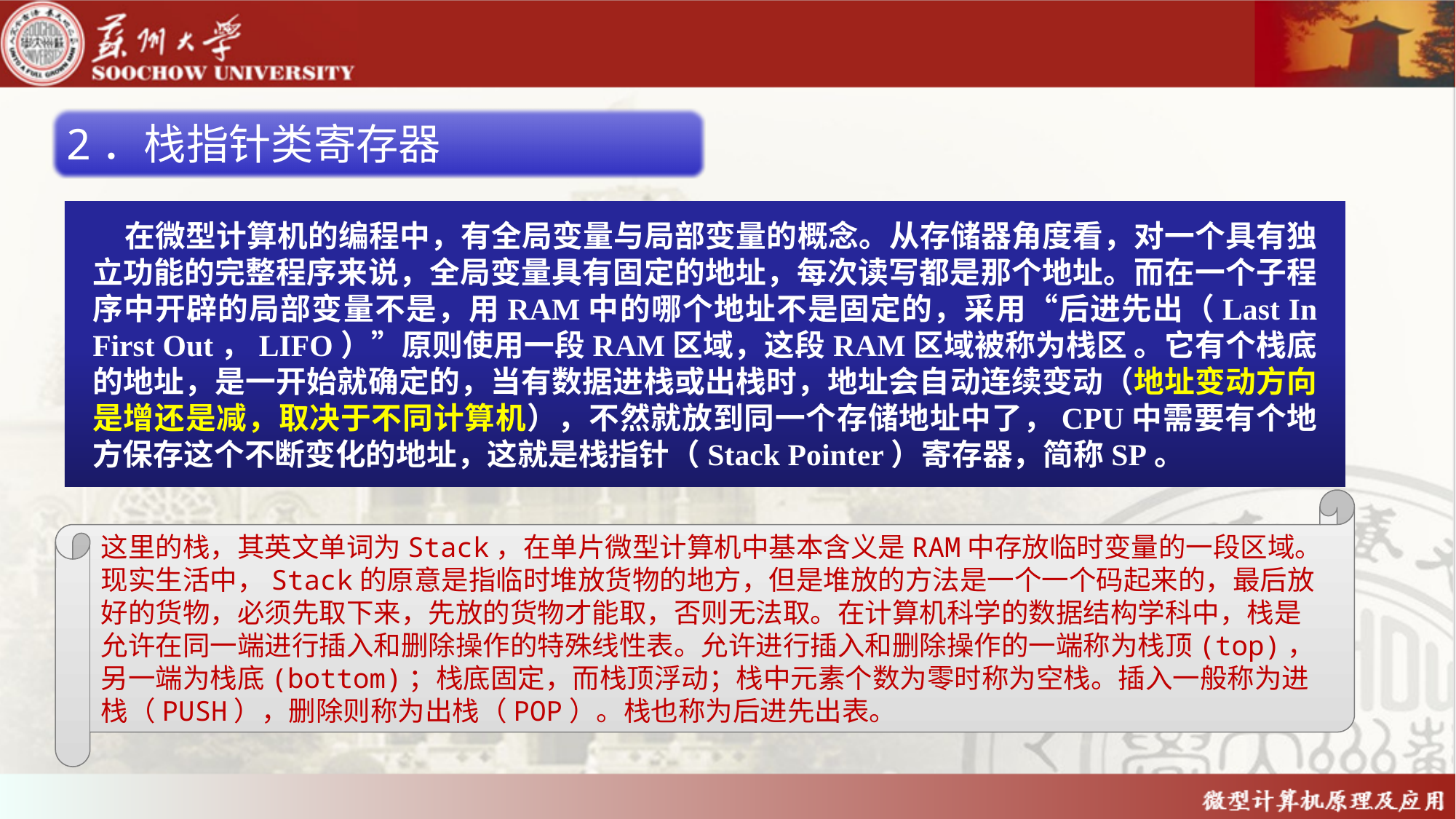

2．栈指针类寄存器
在微型计算机的编程中，有全局变量与局部变量的概念。从存储器角度看，对一个具有独立功能的完整程序来说，全局变量具有固定的地址，每次读写都是那个地址。而在一个子程序中开辟的局部变量不是，用RAM中的哪个地址不是固定的，采用“后进先出（Last In First Out，LIFO）”原则使用一段RAM区域，这段RAM区域被称为栈区 。它有个栈底的地址，是一开始就确定的，当有数据进栈或出栈时，地址会自动连续变动（地址变动方向是增还是减，取决于不同计算机），不然就放到同一个存储地址中了，CPU中需要有个地方保存这个不断变化的地址，这就是栈指针（Stack Pointer）寄存器，简称SP。
这里的栈，其英文单词为Stack，在单片微型计算机中基本含义是RAM中存放临时变量的一段区域。现实生活中，Stack的原意是指临时堆放货物的地方，但是堆放的方法是一个一个码起来的，最后放好的货物，必须先取下来，先放的货物才能取，否则无法取。在计算机科学的数据结构学科中，栈是允许在同一端进行插入和删除操作的特殊线性表。允许进行插入和删除操作的一端称为栈顶(top)，另一端为栈底(bottom)；栈底固定，而栈顶浮动；栈中元素个数为零时称为空栈。插入一般称为进栈（PUSH），删除则称为出栈（POP）。栈也称为后进先出表。